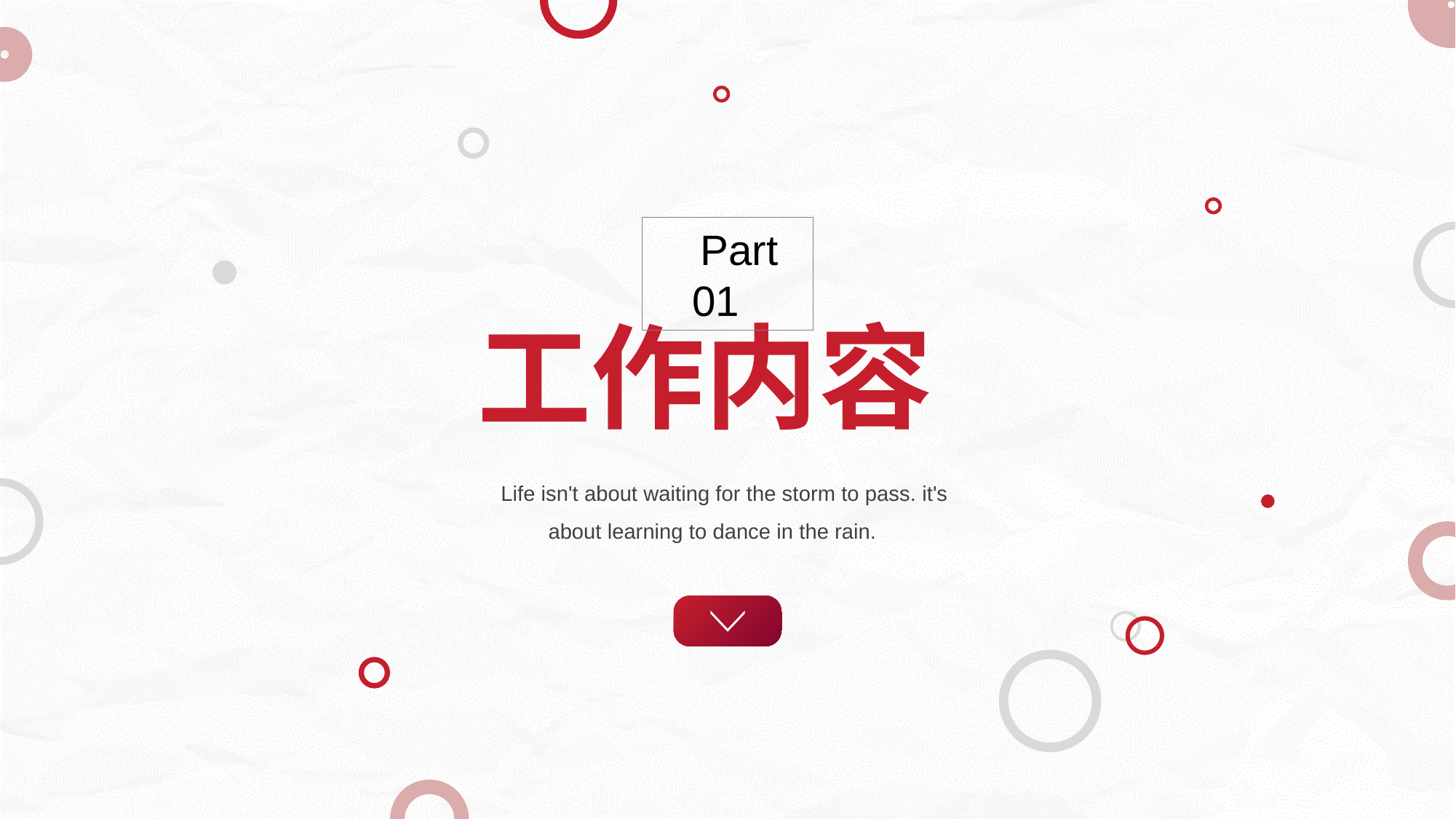

Part 01

工作内容
 Life isn't about waiting for the storm to pass. it's about learning to dance in the rain.